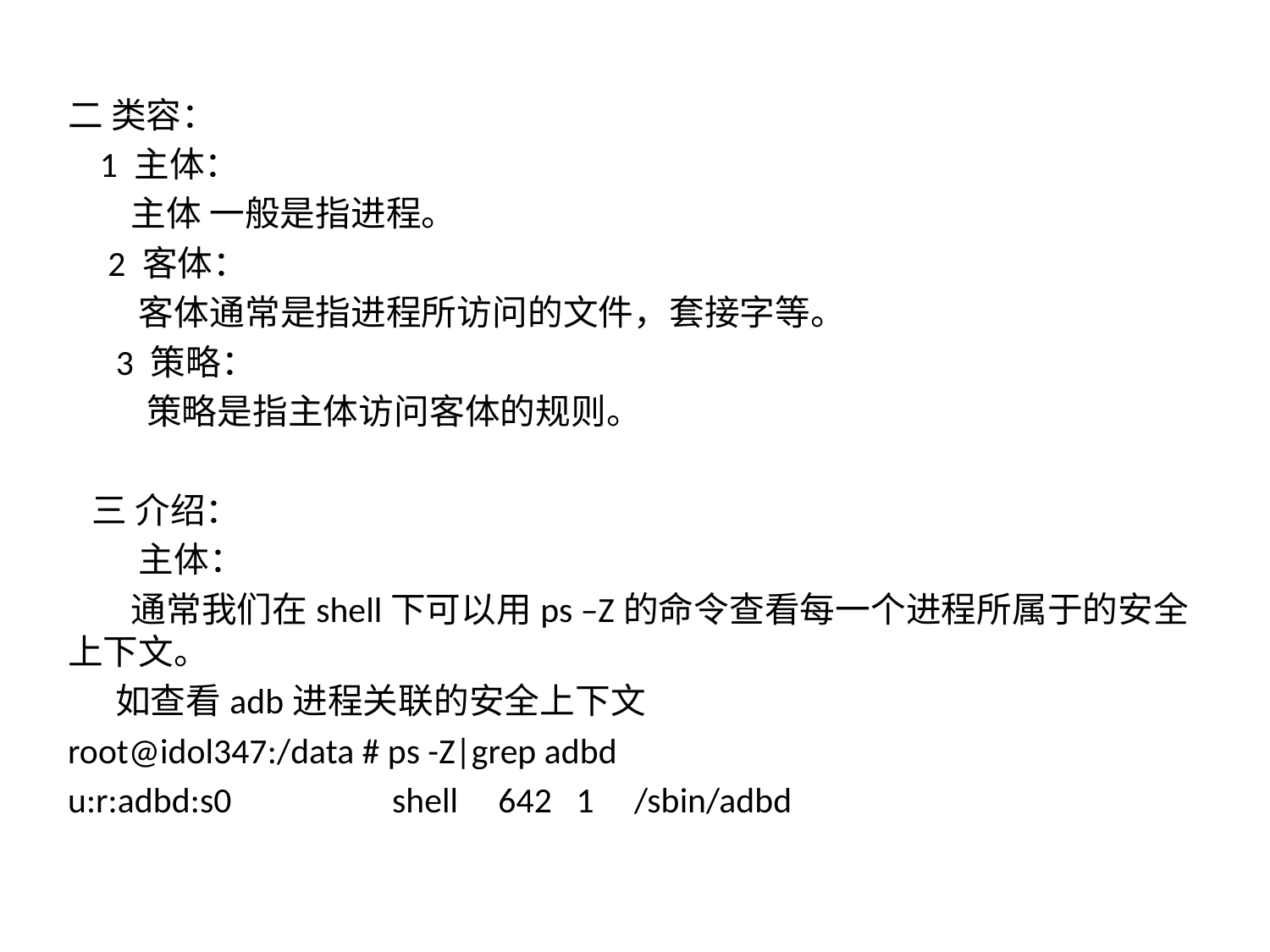

二 类容：
    1 主体：
       主体 一般是指进程。
     2 客体：
        客体通常是指进程所访问的文件，套接字等。
      3 策略：
         策略是指主体访问客体的规则。

  三 介绍：
        主体：
       通常我们在shell下可以用ps –Z的命令查看每一个进程所属于的安全上下文。
     如查看adb进程关联的安全上下文
root@idol347:/data # ps -Z|grep adbd
u:r:adbd:s0                    shell     642   1     /sbin/adbd